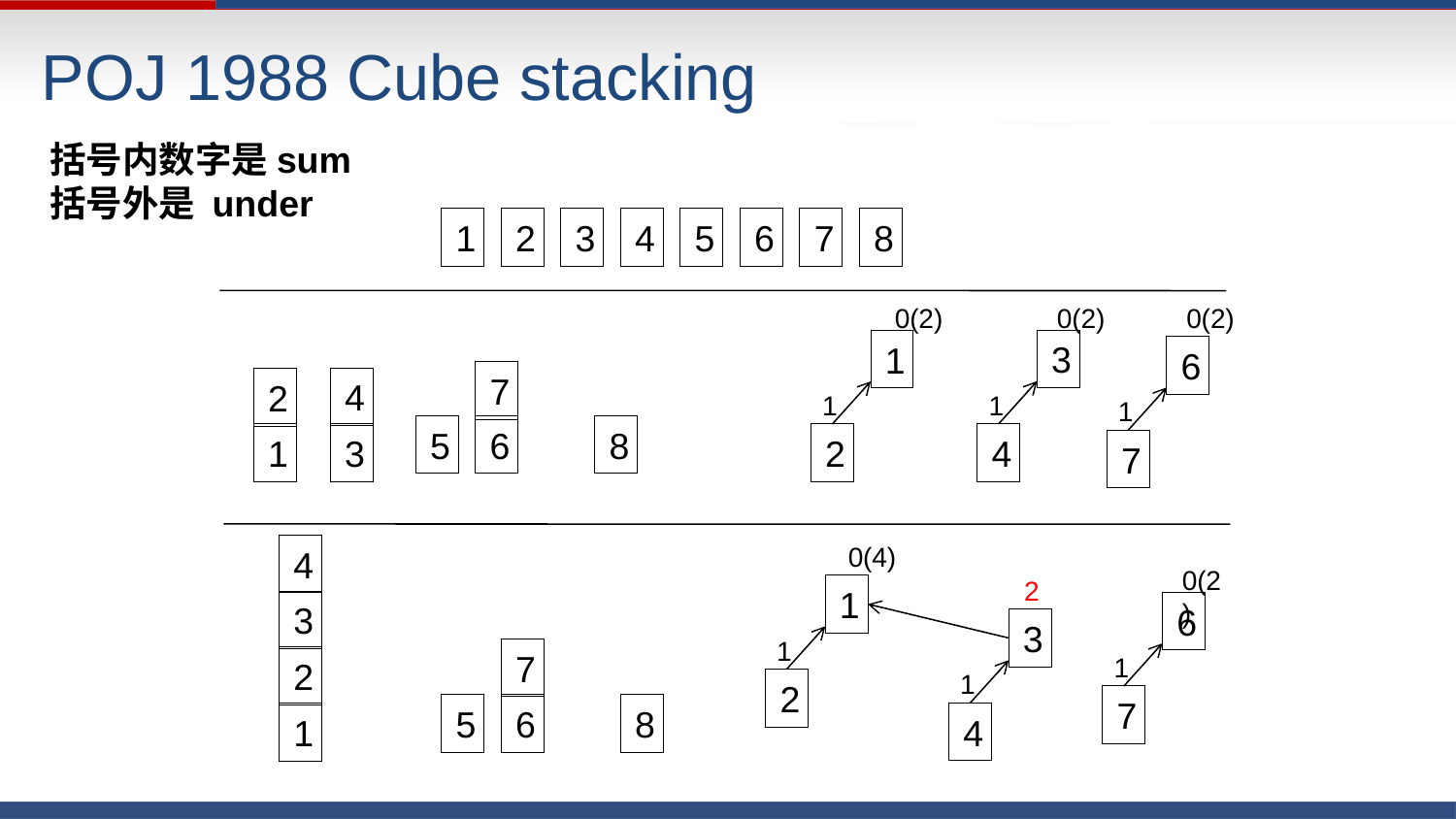

# POJ 1988 Cube stacking
括号内数字是sum
括号外是 under
1
2
3
4
5
6
7
8
0(2)
0(2)
0(2)
3
1
6
7
4
2
1
1
1
5
6
8
4
1
3
2
7
0(4)
4
0(2)
2
1
3
6
3
1
7
1
2
1
2
7
5
6
8
4
1